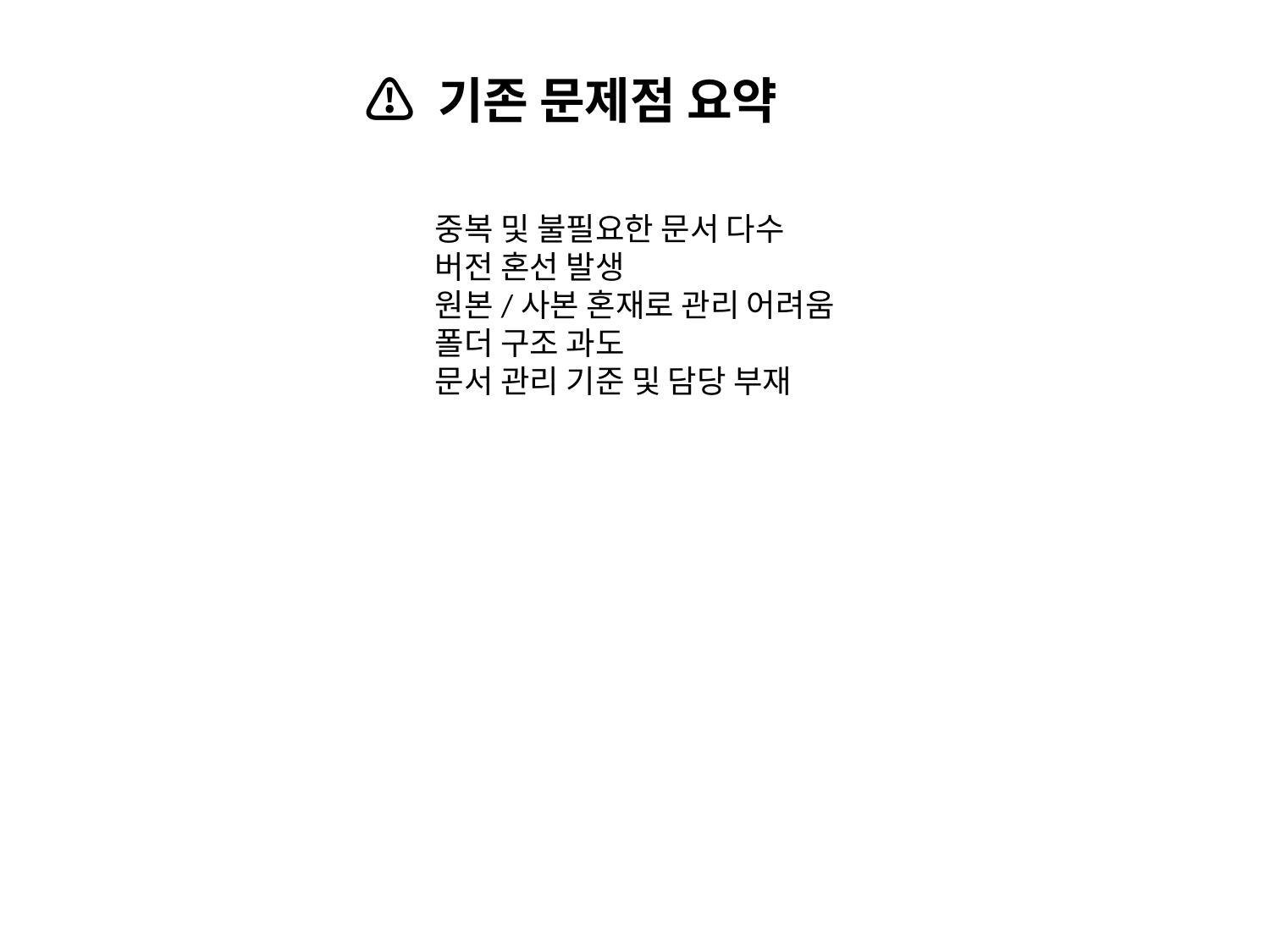

⚠️ 기존 문제점 요약
중복 및 불필요한 문서 다수
버전 혼선 발생
원본/사본 혼재로 관리 어려움
폴더 구조 과도
문서 관리 기준 및 담당 부재